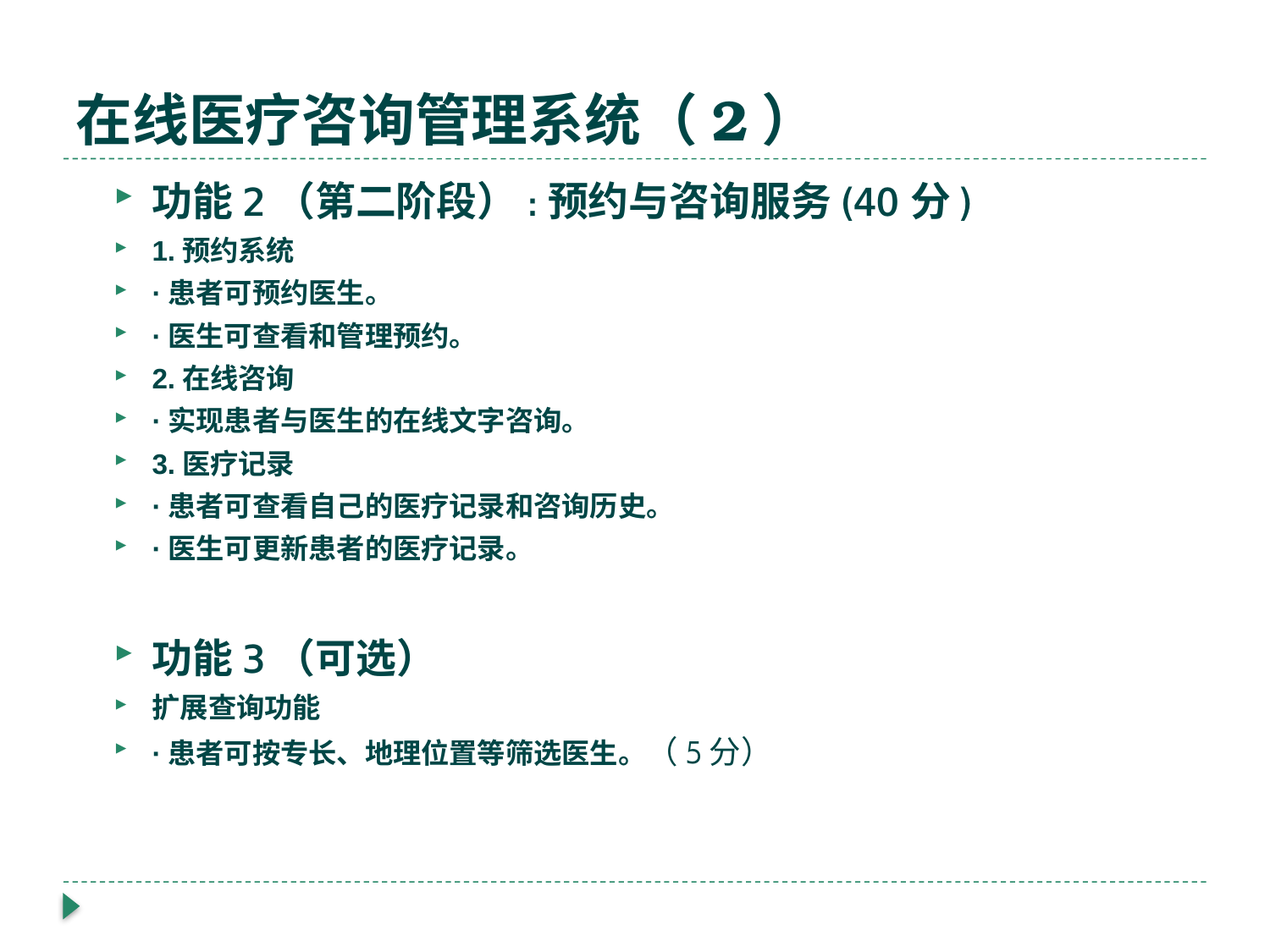

# 在线医疗咨询管理系统（2）
功能2（第二阶段）:预约与咨询服务(40分)
1.预约系统
·患者可预约医生。
·医生可查看和管理预约。
2.在线咨询
·实现患者与医生的在线文字咨询。
3.医疗记录
·患者可查看自己的医疗记录和咨询历史。
·医生可更新患者的医疗记录。

功能3（可选）
扩展查询功能
·患者可按专长、地理位置等筛选医生。（5分）